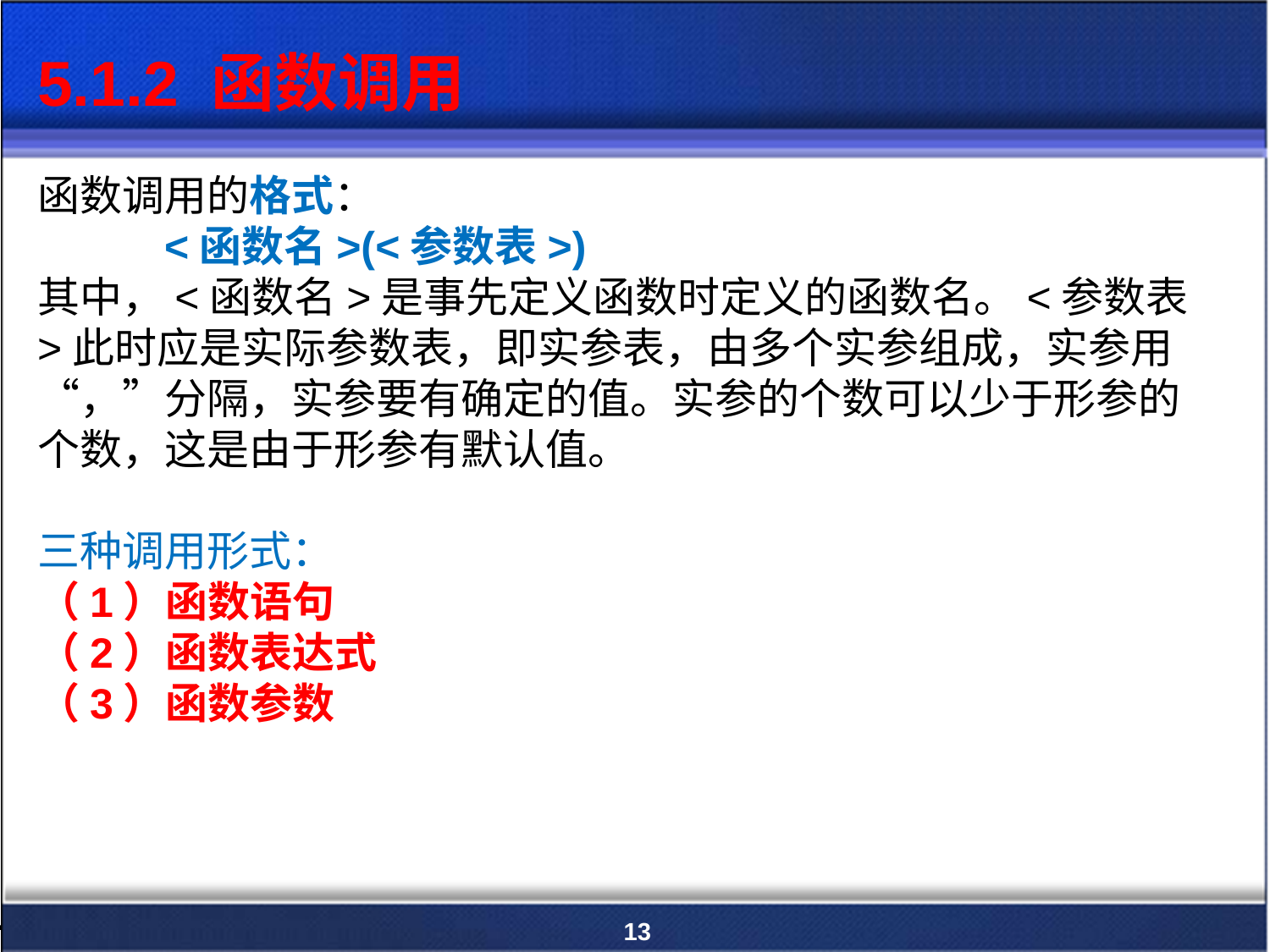

5.1.2 函数调用

函数调用的格式：
	<函数名>(<参数表>)
其中，<函数名>是事先定义函数时定义的函数名。<参数表>此时应是实际参数表，即实参表，由多个实参组成，实参用“，”分隔，实参要有确定的值。实参的个数可以少于形参的个数，这是由于形参有默认值。

三种调用形式：
（1）函数语句
（2）函数表达式
（3）函数参数
13